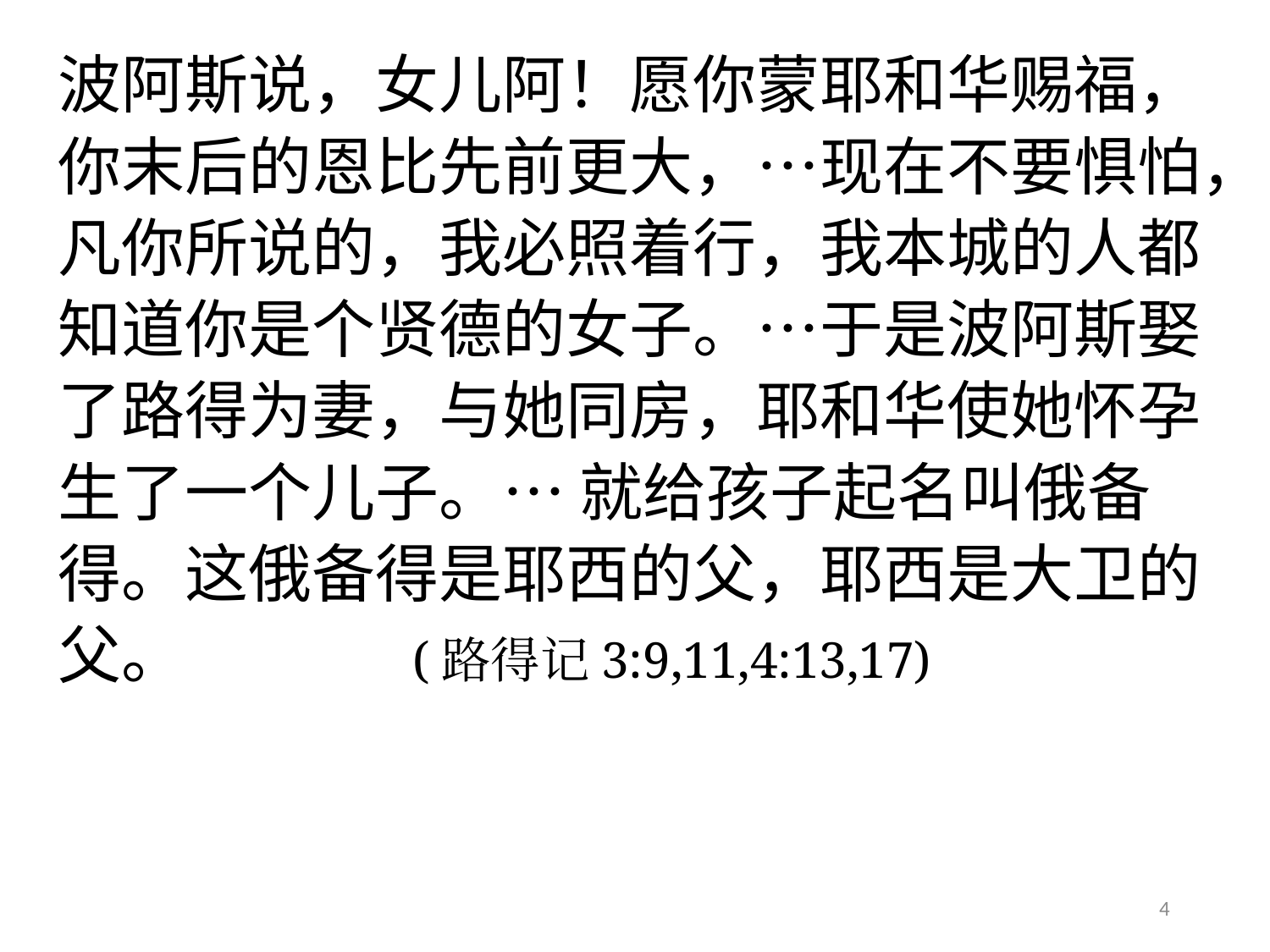

波阿斯说，女儿阿！愿你蒙耶和华赐福，你末后的恩比先前更大，…现在不要惧怕，凡你所说的，我必照着行，我本城的人都知道你是个贤德的女子。…于是波阿斯娶了路得为妻，与她同房，耶和华使她怀孕生了一个儿子。… 就给孩子起名叫俄备得。这俄备得是耶西的父，耶西是大卫的父。               (路得记3:9,11,4:13,17)
4